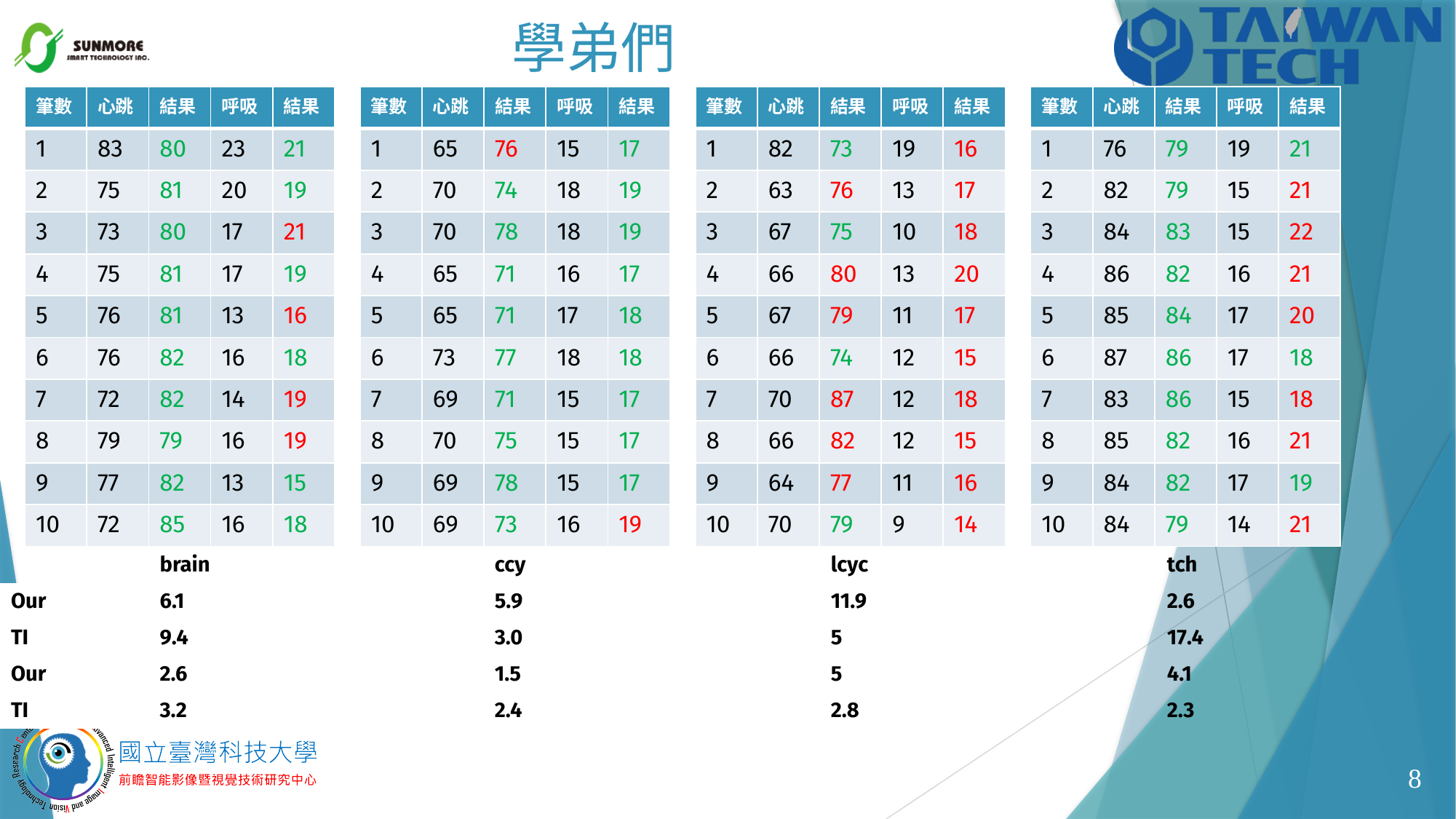

# 學弟們
| 筆數 | 心跳 | 結果 | 呼吸 | 結果 |
| --- | --- | --- | --- | --- |
| 1 | 83 | 80 | 23 | 21 |
| 2 | 75 | 81 | 20 | 19 |
| 3 | 73 | 80 | 17 | 21 |
| 4 | 75 | 81 | 17 | 19 |
| 5 | 76 | 81 | 13 | 16 |
| 6 | 76 | 82 | 16 | 18 |
| 7 | 72 | 82 | 14 | 19 |
| 8 | 79 | 79 | 16 | 19 |
| 9 | 77 | 82 | 13 | 15 |
| 10 | 72 | 85 | 16 | 18 |
| 筆數 | 心跳 | 結果 | 呼吸 | 結果 |
| --- | --- | --- | --- | --- |
| 1 | 65 | 76 | 15 | 17 |
| 2 | 70 | 74 | 18 | 19 |
| 3 | 70 | 78 | 18 | 19 |
| 4 | 65 | 71 | 16 | 17 |
| 5 | 65 | 71 | 17 | 18 |
| 6 | 73 | 77 | 18 | 18 |
| 7 | 69 | 71 | 15 | 17 |
| 8 | 70 | 75 | 15 | 17 |
| 9 | 69 | 78 | 15 | 17 |
| 10 | 69 | 73 | 16 | 19 |
| 筆數 | 心跳 | 結果 | 呼吸 | 結果 |
| --- | --- | --- | --- | --- |
| 1 | 82 | 73 | 19 | 16 |
| 2 | 63 | 76 | 13 | 17 |
| 3 | 67 | 75 | 10 | 18 |
| 4 | 66 | 80 | 13 | 20 |
| 5 | 67 | 79 | 11 | 17 |
| 6 | 66 | 74 | 12 | 15 |
| 7 | 70 | 87 | 12 | 18 |
| 8 | 66 | 82 | 12 | 15 |
| 9 | 64 | 77 | 11 | 16 |
| 10 | 70 | 79 | 9 | 14 |
| 筆數 | 心跳 | 結果 | 呼吸 | 結果 |
| --- | --- | --- | --- | --- |
| 1 | 76 | 79 | 19 | 21 |
| 2 | 82 | 79 | 15 | 21 |
| 3 | 84 | 83 | 15 | 22 |
| 4 | 86 | 82 | 16 | 21 |
| 5 | 85 | 84 | 17 | 20 |
| 6 | 87 | 86 | 17 | 18 |
| 7 | 83 | 86 | 15 | 18 |
| 8 | 85 | 82 | 16 | 21 |
| 9 | 84 | 82 | 17 | 19 |
| 10 | 84 | 79 | 14 | 21 |
|  | brain | ccy | lcyc | tch |
| --- | --- | --- | --- | --- |
| Our | 6.1 | 5.9 | 11.9 | 2.6 |
| TI | 9.4 | 3.0 | 5 | 17.4 |
| Our | 2.6 | 1.5 | 5 | 4.1 |
| TI | 3.2 | 2.4 | 2.8 | 2.3 |
8